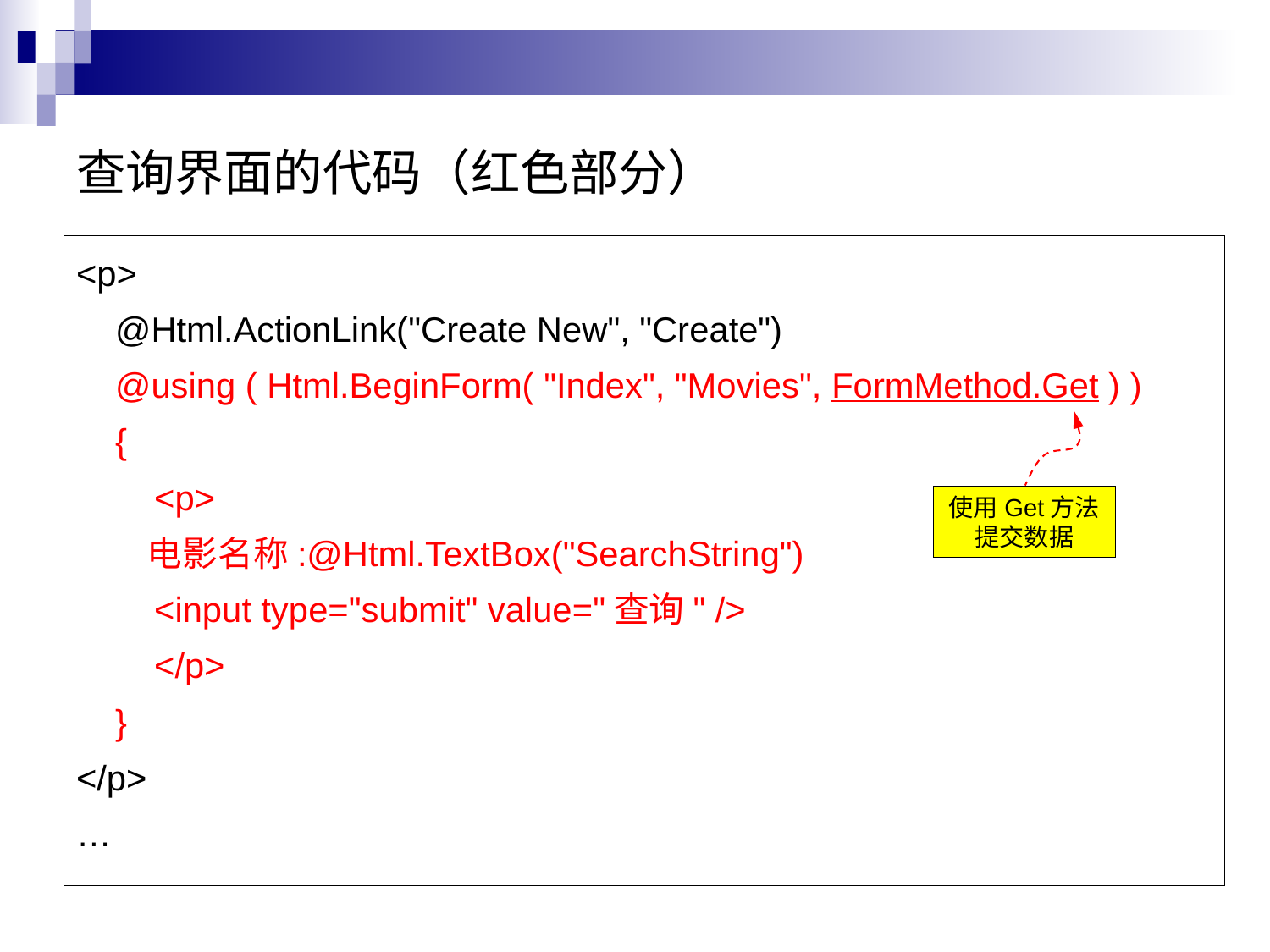

查询界面的代码（红色部分）
<p>
    @Html.ActionLink("Create New", "Create")
    @using ( Html.BeginForm( "Index", "Movies", FormMethod.Get ) )
    {
        <p>
        电影名称:@Html.TextBox("SearchString")
        <input type="submit" value="查询" />
        </p>
    }
</p>
…

使用Get方法提交数据